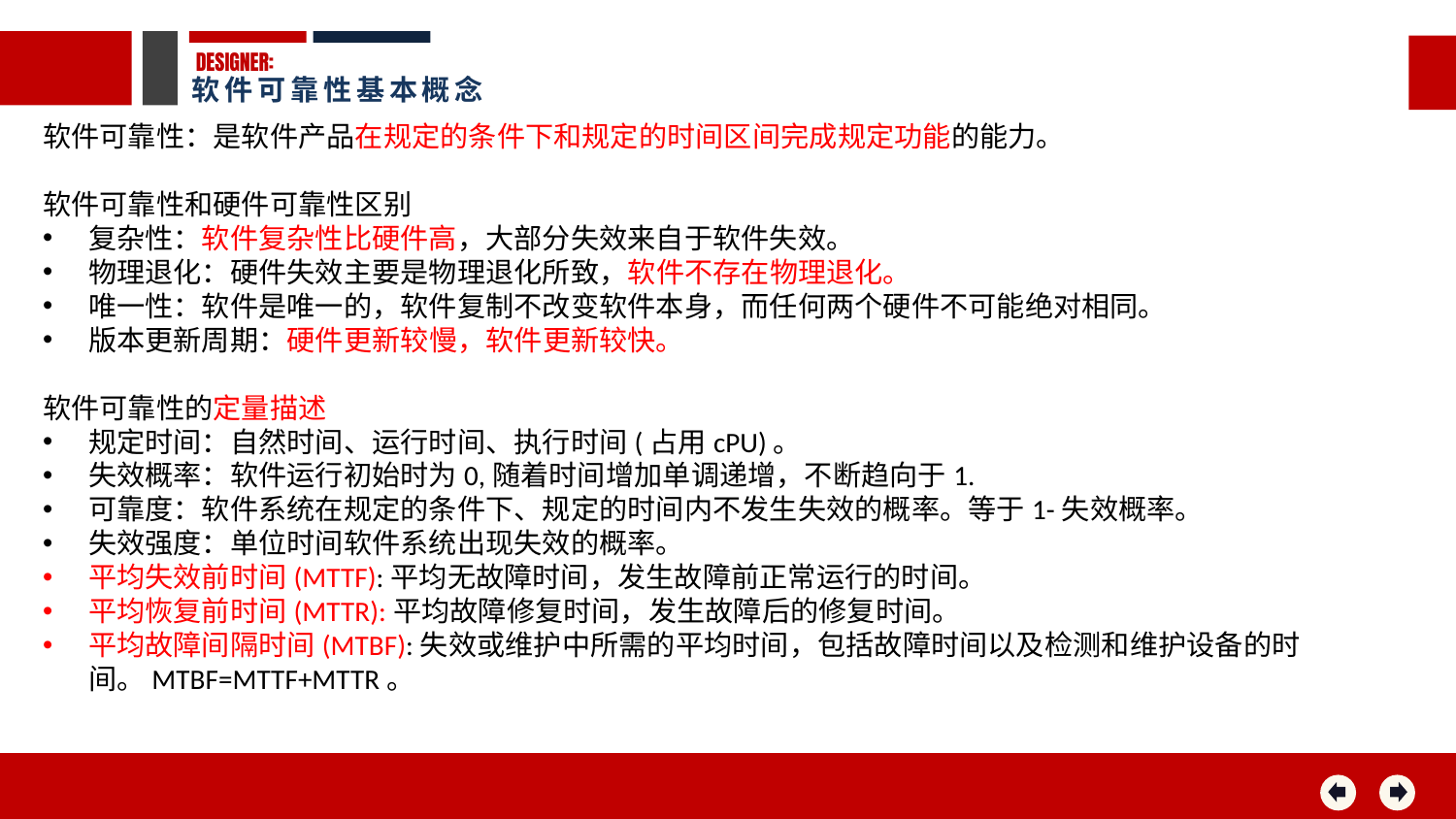

DESIGNER:
软件可靠性基本概念
软件可靠性：是软件产品在规定的条件下和规定的时间区间完成规定功能的能力。

软件可靠性和硬件可靠性区别
复杂性：软件复杂性比硬件高，大部分失效来自于软件失效。
物理退化：硬件失效主要是物理退化所致，软件不存在物理退化。
唯一性：软件是唯一的，软件复制不改变软件本身，而任何两个硬件不可能绝对相同。
版本更新周期：硬件更新较慢，软件更新较快。

软件可靠性的定量描述
规定时间：自然时间、运行时间、执行时间(占用cPU)。
失效概率：软件运行初始时为0,随着时间增加单调递增，不断趋向于1.
可靠度：软件系统在规定的条件下、规定的时间内不发生失效的概率。等于1-失效概率。
失效强度：单位时间软件系统出现失效的概率。
平均失效前时间(MTTF):平均无故障时间，发生故障前正常运行的时间。
平均恢复前时间(MTTR):平均故障修复时间，发生故障后的修复时间。
平均故障间隔时间(MTBF):失效或维护中所需的平均时间，包括故障时间以及检测和维护设备的时间。MTBF=MTTF+MTTR。